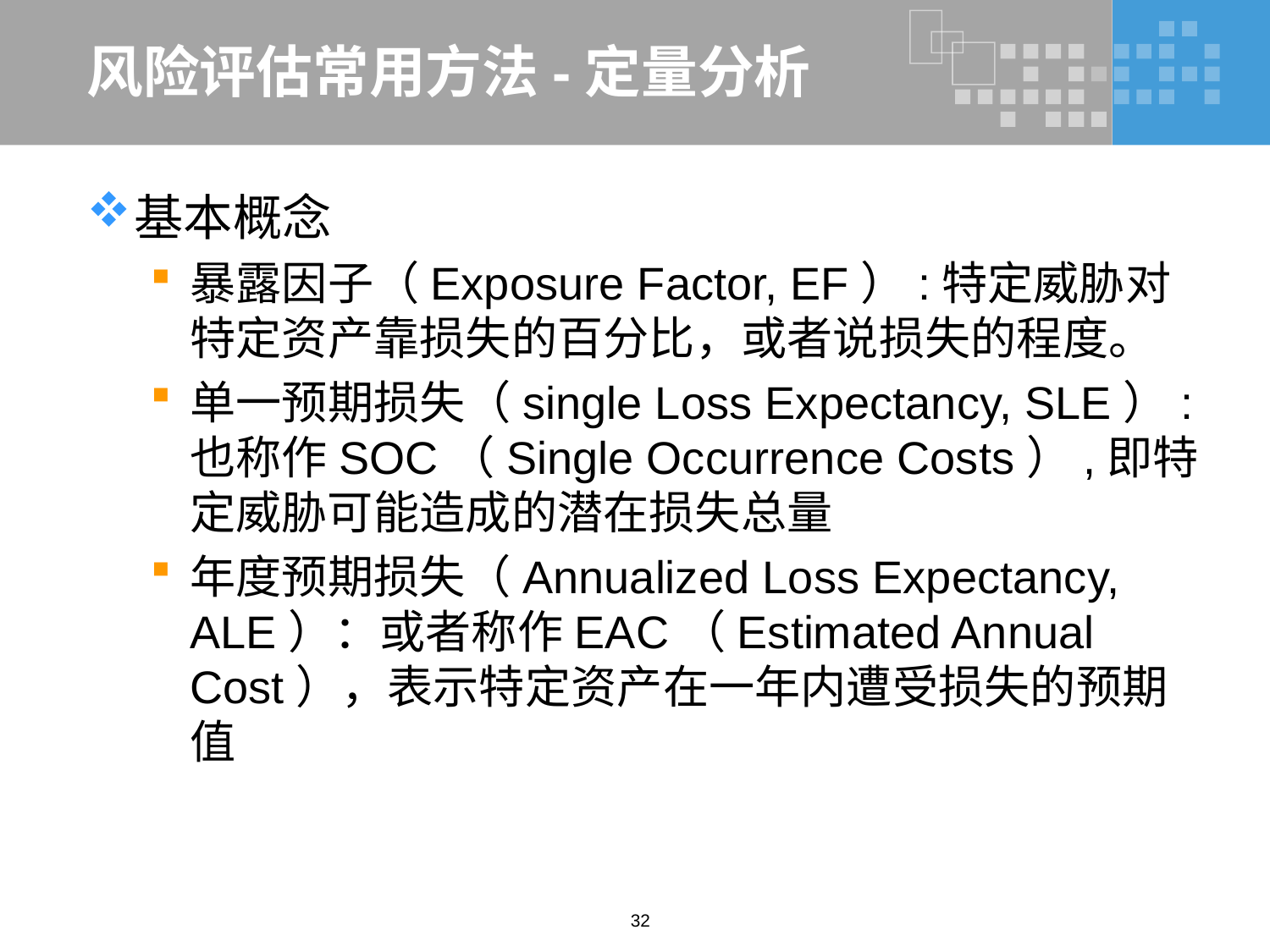

# 风险评估常用方法-定量分析
基本概念
暴露因子（Exposure Factor, EF）:特定威胁对特定资产靠损失的百分比，或者说损失的程度。
单一预期损失（single Loss Expectancy, SLE）:也称作SOC（Single Occurrence Costs）,即特定威胁可能造成的潜在损失总量
年度预期损失（Annualized Loss Expectancy,  ALE）：或者称作EAC（Estimated Annual Cost），表示特定资产在一年内遭受损失的预期值

32